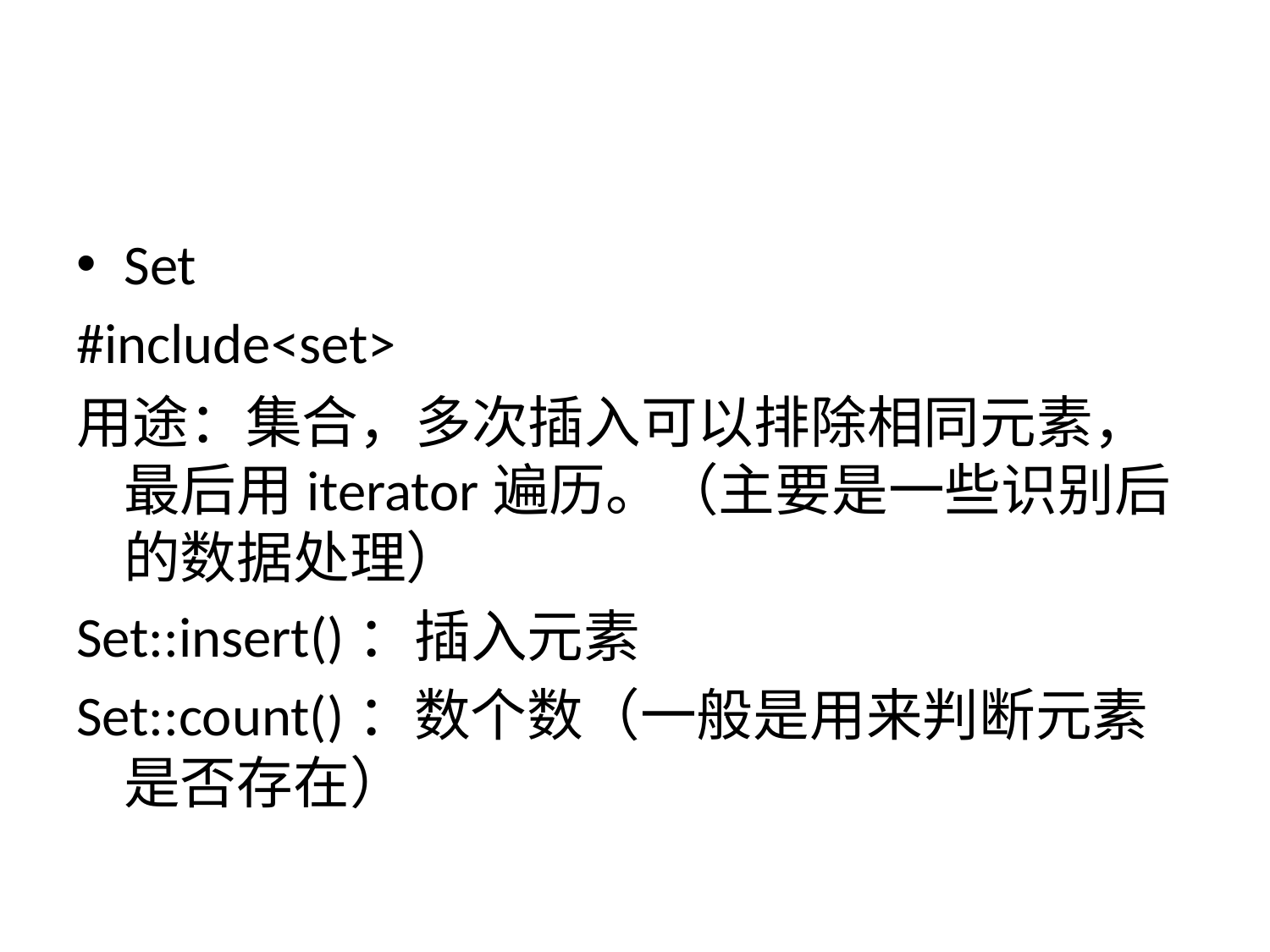

#
Set
#include<set>
用途：集合，多次插入可以排除相同元素，最后用iterator遍历。（主要是一些识别后的数据处理）
Set::insert()：插入元素
Set::count()：数个数（一般是用来判断元素是否存在）